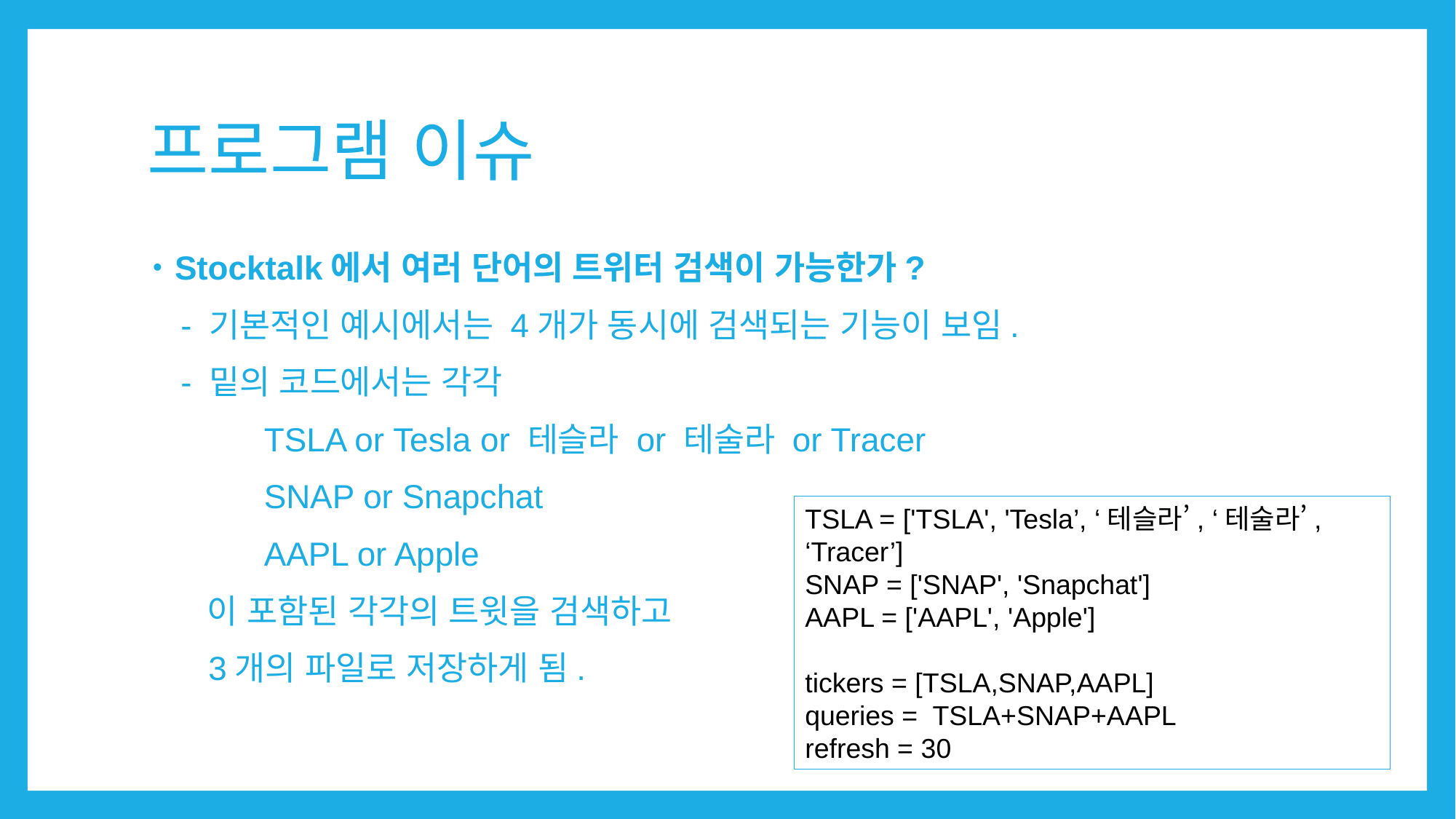

# 프로그램 이슈
Stocktalk에서 여러 단어의 트위터 검색이 가능한가?
   - 기본적인 예시에서는 4개가 동시에 검색되는 기능이 보임.
   - 밑의 코드에서는 각각
            TSLA or Tesla or 테슬라 or 테술라 or Tracer
            SNAP or Snapchat
            AAPL or Apple
     이 포함된 각각의 트윗을 검색하고
      3개의 파일로 저장하게 됨.
TSLA = ['TSLA', 'Tesla’, ‘테슬라’, ‘테술라’, ‘Tracer’]
SNAP = ['SNAP', 'Snapchat']
AAPL = ['AAPL', 'Apple']

tickers = [TSLA,SNAP,AAPL]
queries =  TSLA+SNAP+AAPL
refresh = 30